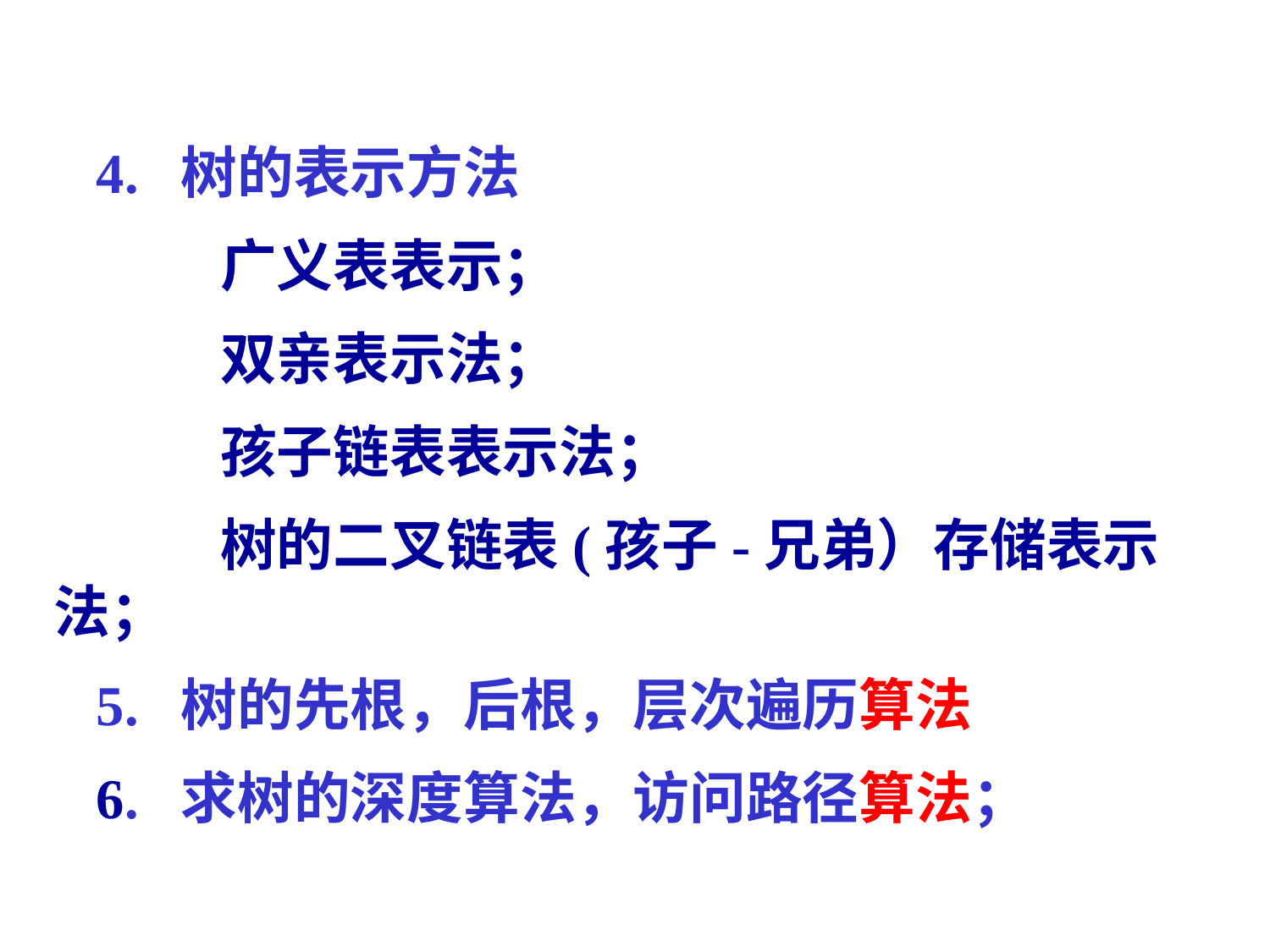

4.  树的表示方法
	  广义表表示；
	  双亲表示法；
	  孩子链表表示法；
	  树的二叉链表(孩子-兄弟）存储表示法；
   5.  树的先根，后根，层次遍历算法
   6.  求树的深度算法，访问路径算法；